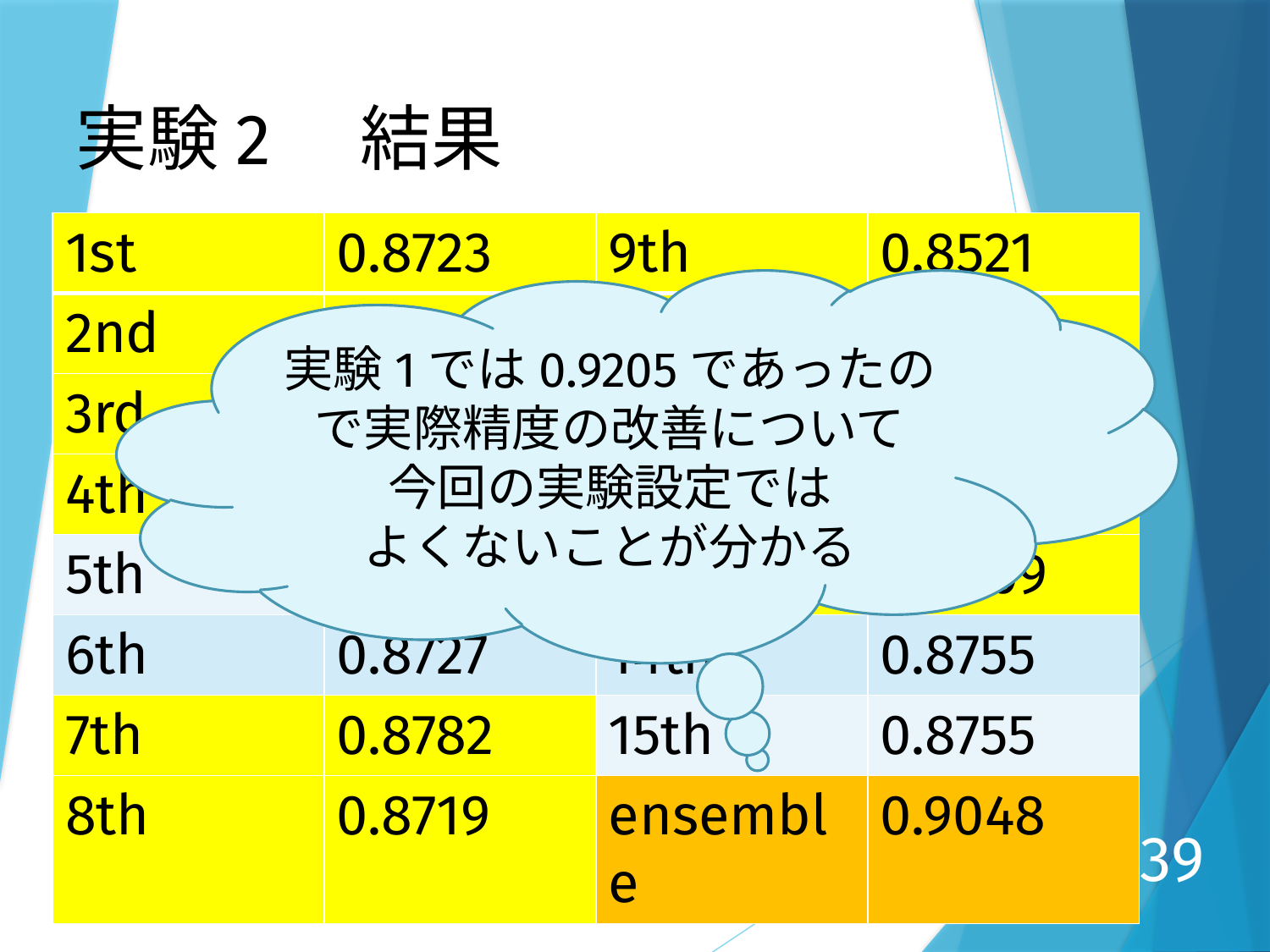

実験2　結果
| 1st | 0.8723 | 9th | 0.8521 |
| --- | --- | --- | --- |
| 2nd | 0.8769 | 10th | 0.8684 |
| 3rd | 0.8787 | 11th | 0.8738 |
| 4th | 0.8778 | 12th | 0.8817 |
| 5th | 0.8787 | 13th | 0.8809 |
| 6th | 0.8727 | 14th | 0.8755 |
| 7th | 0.8782 | 15th | 0.8755 |
| 8th | 0.8719 | ensemble | 0.9048 |
実験1では0.9205であったので実際精度の改善について
今回の実験設定では
よくないことが分かる

39